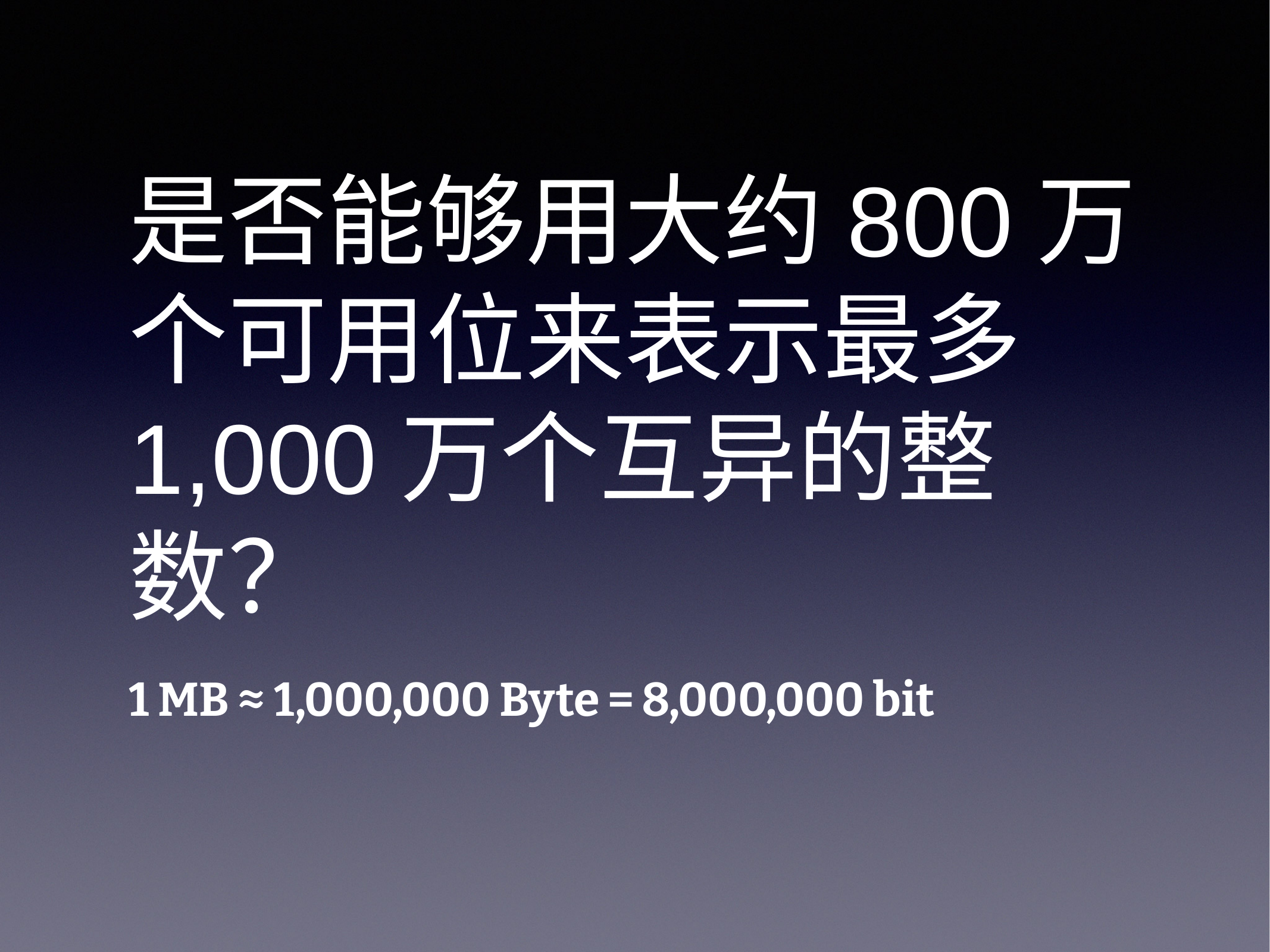

是否能够用大约800万个可用位来表示最多1,000万个互异的整数？
1 MB ≈ 1,000,000 Byte = 8,000,000 bit